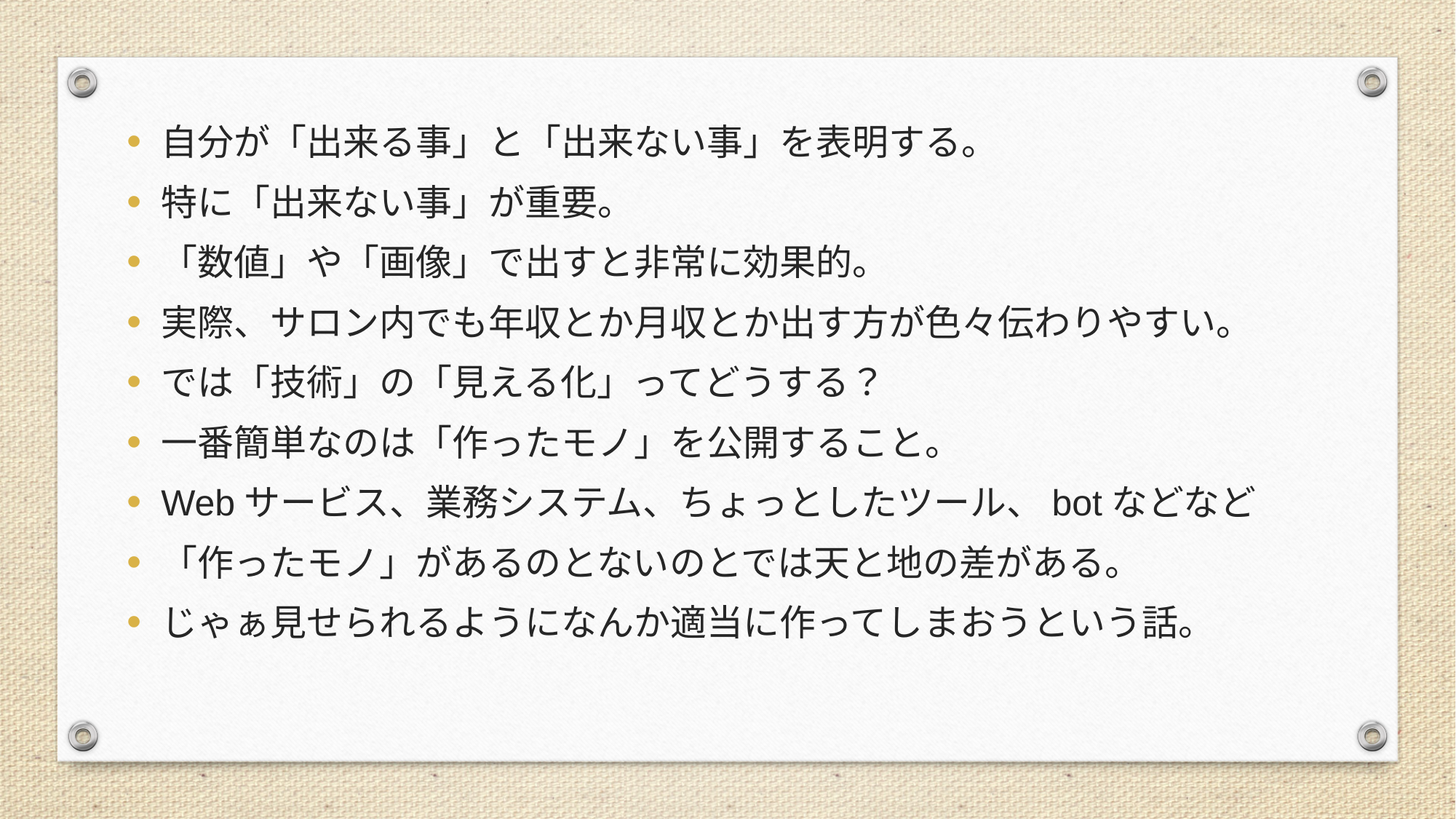

自分が「出来る事」と「出来ない事」を表明する。
特に「出来ない事」が重要。
「数値」や「画像」で出すと非常に効果的。
実際、サロン内でも年収とか月収とか出す方が色々伝わりやすい。
では「技術」の「見える化」ってどうする？
一番簡単なのは「作ったモノ」を公開すること。
Webサービス、業務システム、ちょっとしたツール、botなどなど
「作ったモノ」があるのとないのとでは天と地の差がある。
じゃぁ見せられるようになんか適当に作ってしまおうという話。